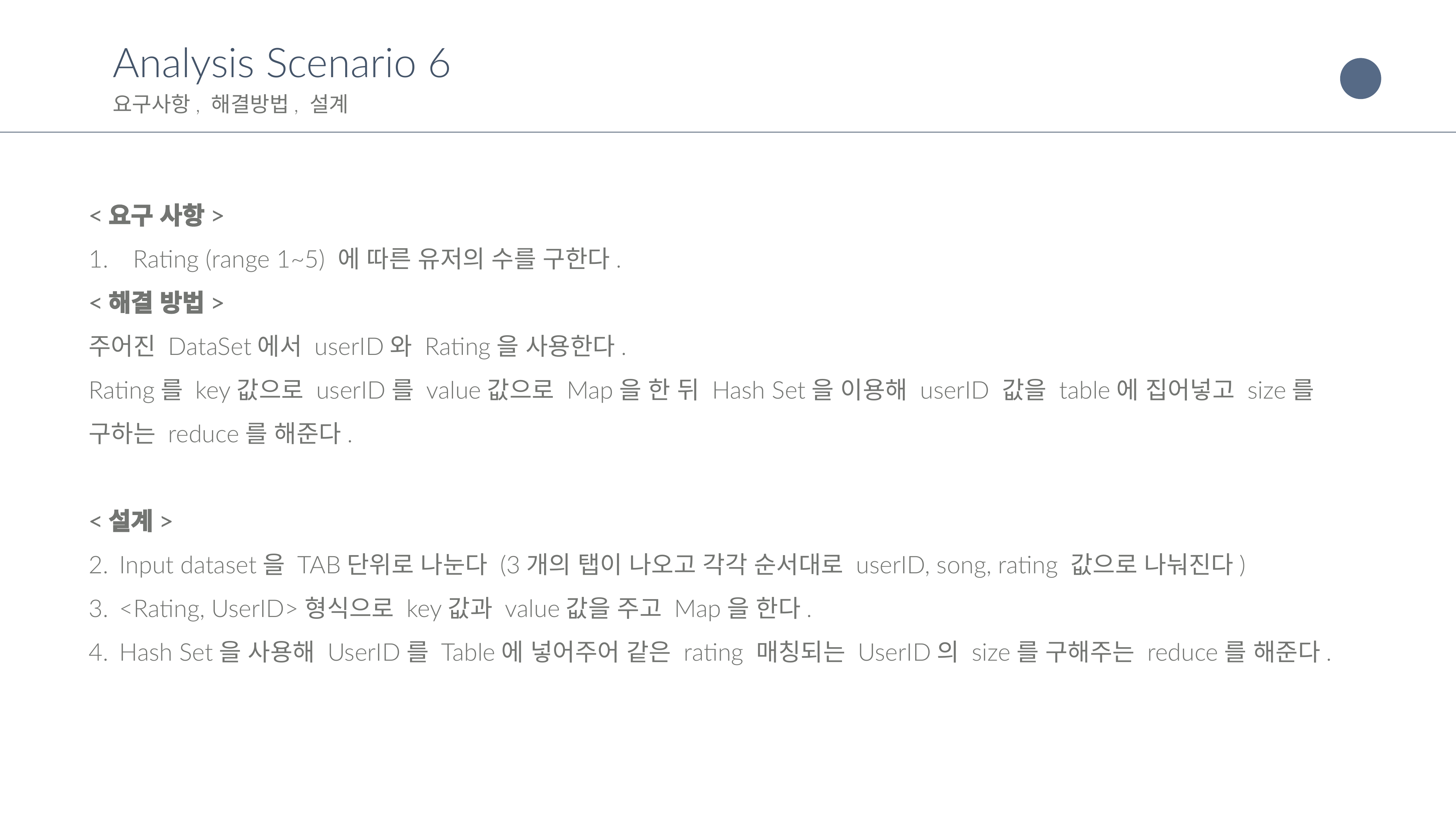

Analysis Scenario 6
요구사항, 해결방법, 설계
46
<요구 사항>
Rating (range 1~5) 에 따른 유저의 수를 구한다.
<해결 방법>
주어진 DataSet에서 userID와 Rating을 사용한다.
Rating를 key값으로 userID를 value값으로 Map을 한 뒤 Hash Set을 이용해 userID 값을 table에 집어넣고 size를 구하는 reduce를 해준다.

<설계>
Input dataset을 TAB단위로 나눈다 (3개의 탭이 나오고 각각 순서대로 userID, song, rating 값으로 나눠진다)
<Rating, UserID>형식으로 key값과 value값을 주고 Map을 한다.
Hash Set을 사용해 UserID를 Table에 넣어주어 같은 rating 매칭되는 UserID의 size를 구해주는 reduce를 해준다.